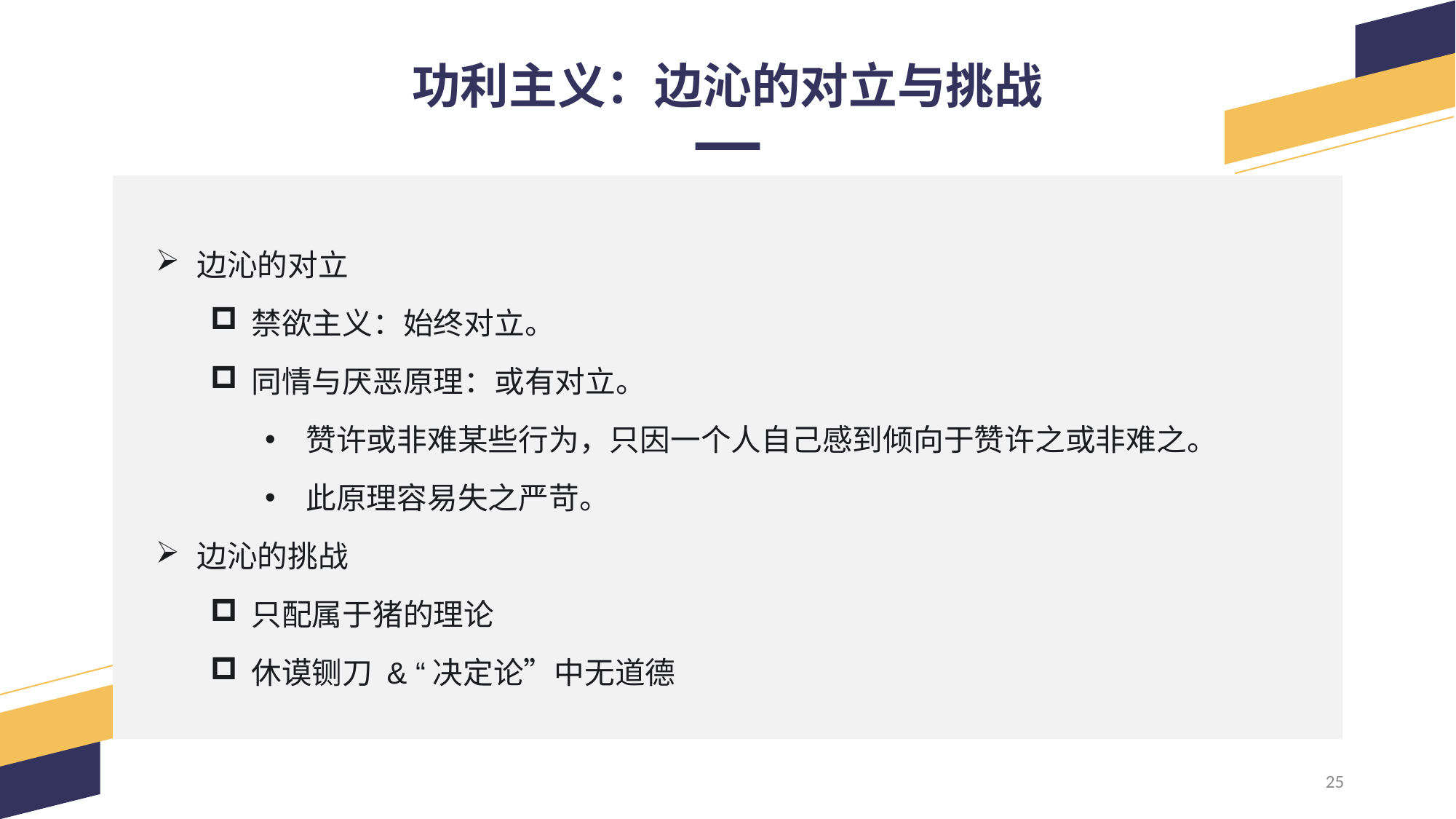

功利主义：边沁的对立与挑战

边沁的对立
禁欲主义：始终对立。
同情与厌恶原理：或有对立。
赞许或非难某些行为，只因一个人自己感到倾向于赞许之或非难之。
此原理容易失之严苛。
边沁的挑战
只配属于猪的理论
休谟铡刀 & “决定论”中无道德

25